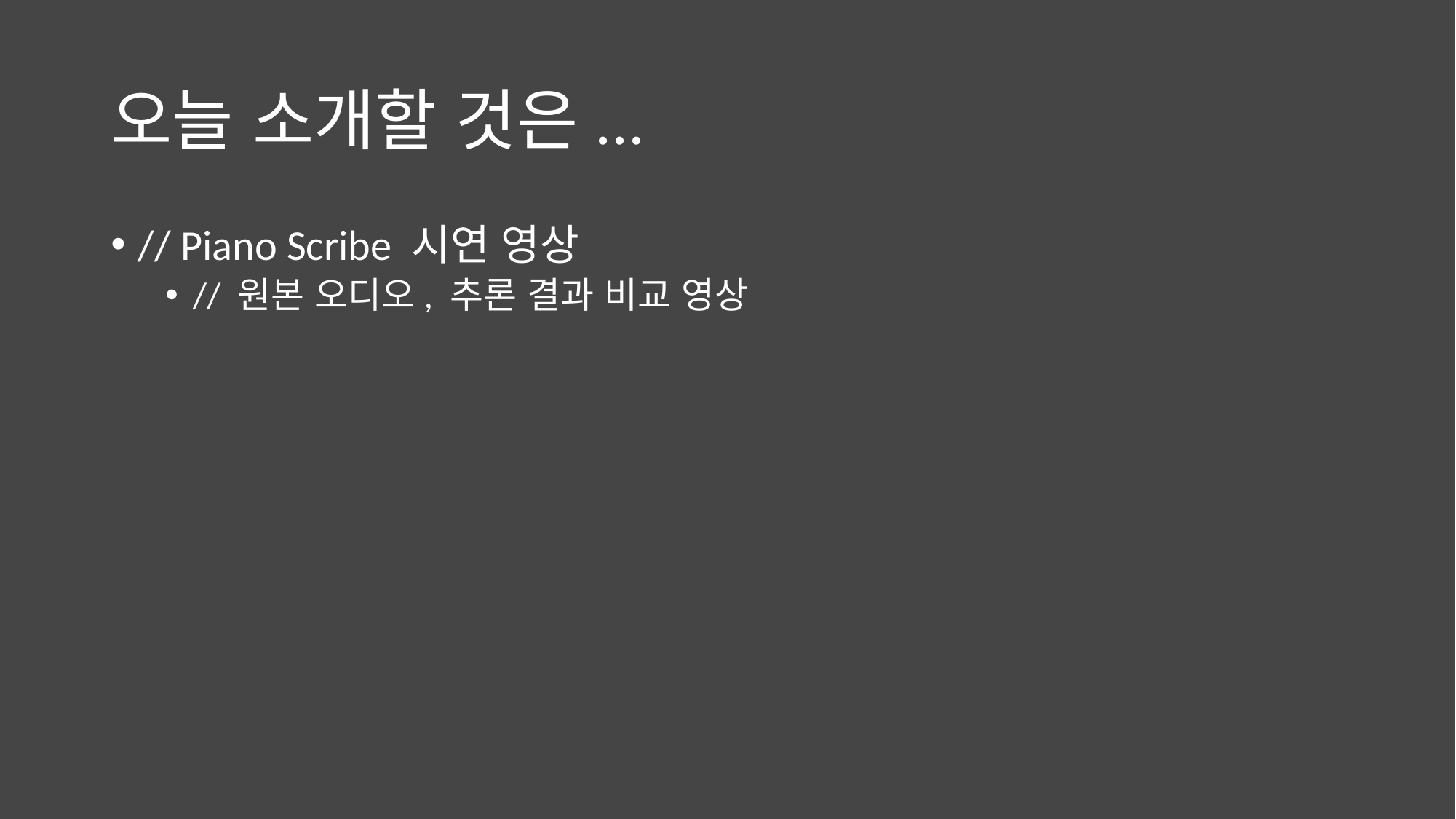

# 오늘 소개할 것은...
// Piano Scribe 시연 영상
// 원본 오디오, 추론 결과 비교 영상